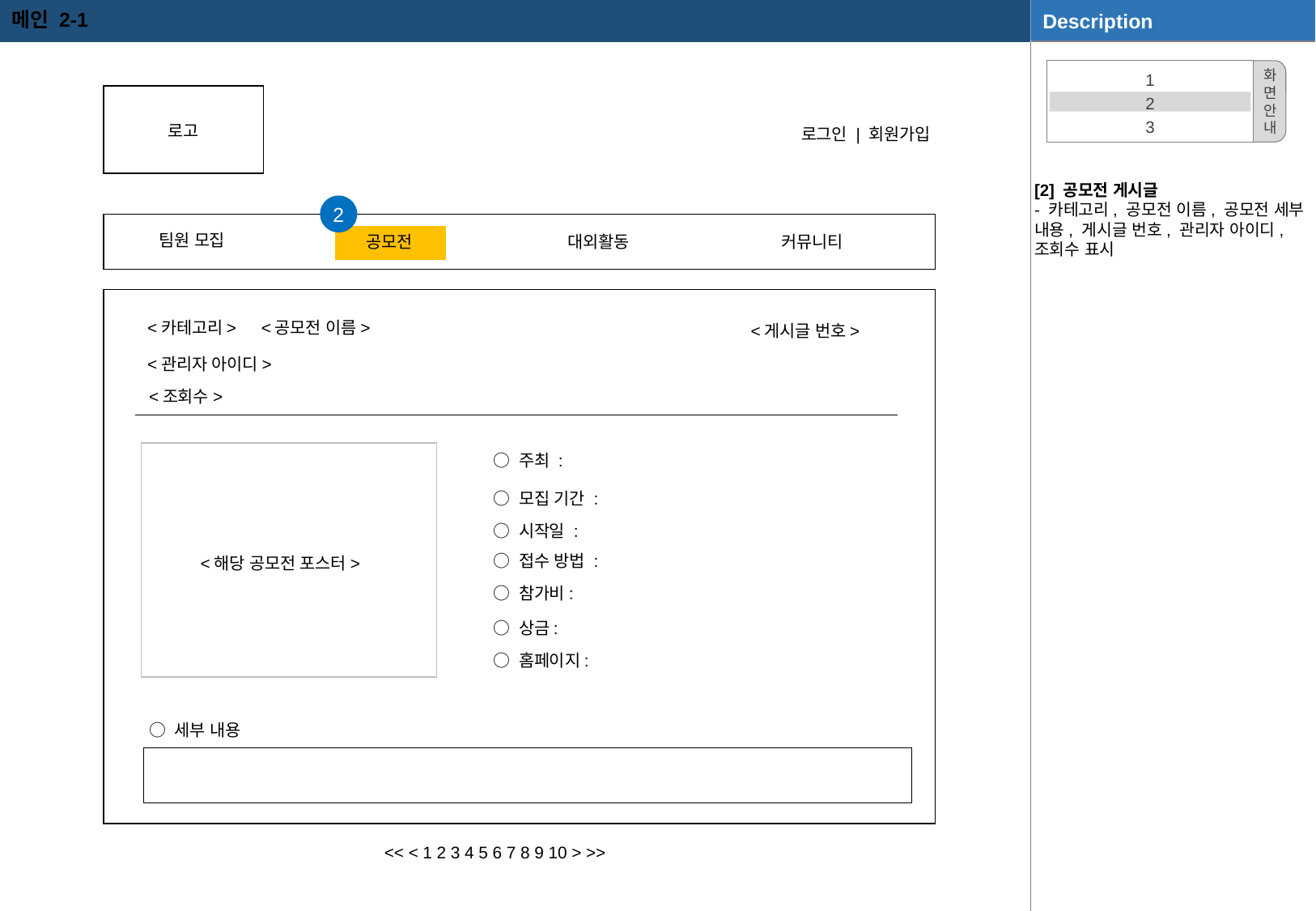

메인 2-1

[2] 공모전 게시글
- 카테고리, 공모전 이름, 공모전 세부 내용, 게시글 번호, 관리자 아이디, 조회수 표시

1
2
3
화
면
안
내

로고
로그인 | 회원가입
2

팀원 모집
대외활동
커뮤니티
공모전

<카테고리>
<공모전 이름>
<게시글 번호>
<관리자 아이디>
<조회수>
|  |
| --- |
○ 주최 :
○ 모집 기간 :
○ 시작일 :
○ 접수 방법 :
<해당 공모전 포스터>
○ 참가비:
○ 상금:
○ 홈페이지:
○ 세부 내용

<< < 1 2 3 4 5 6 7 8 9 10 > >>